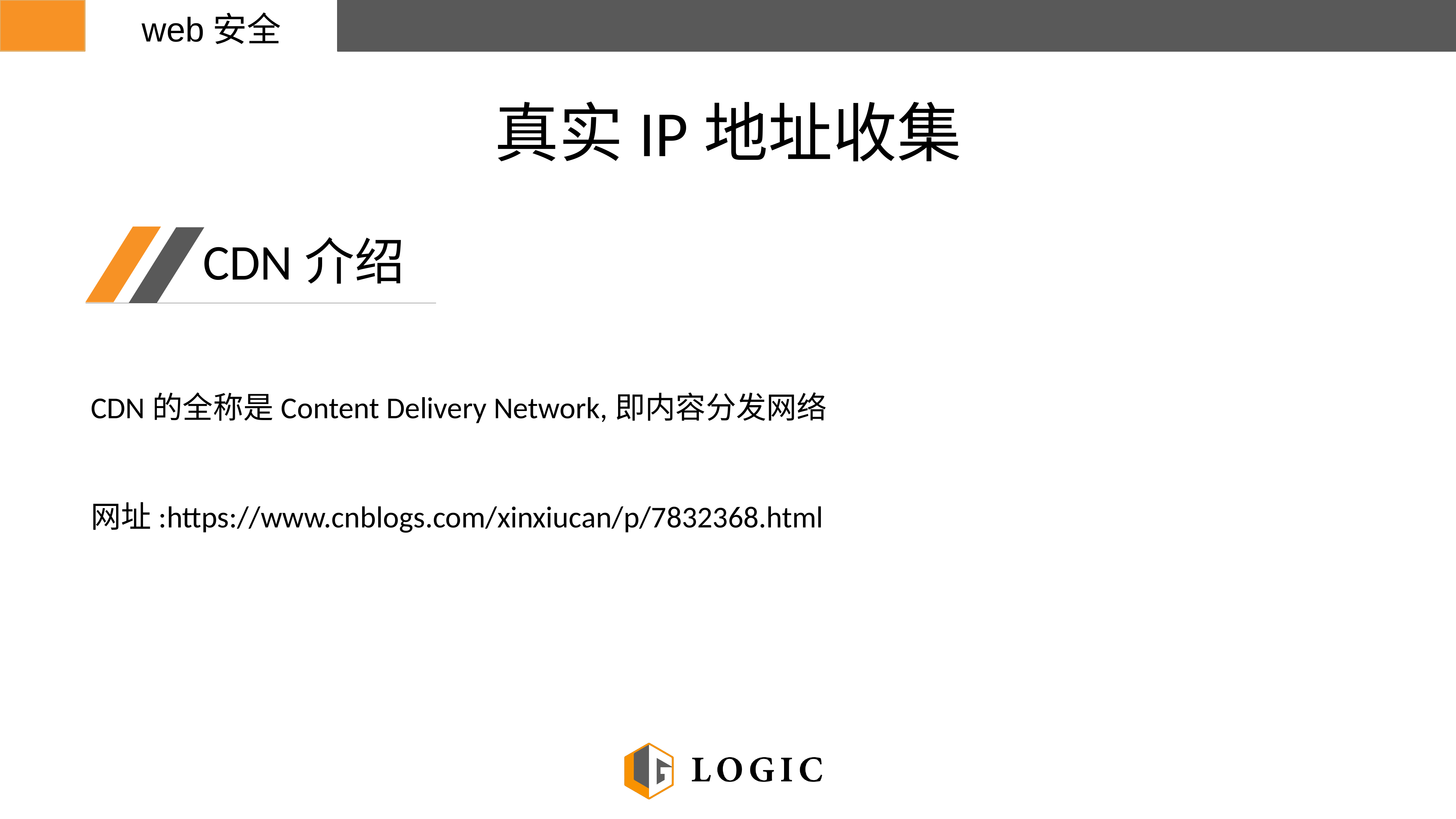

web安全
真实IP地址收集

CDN介绍
CDN的全称是Content Delivery Network,即内容分发网络

网址:https://www.cnblogs.com/xinxiucan/p/7832368.html